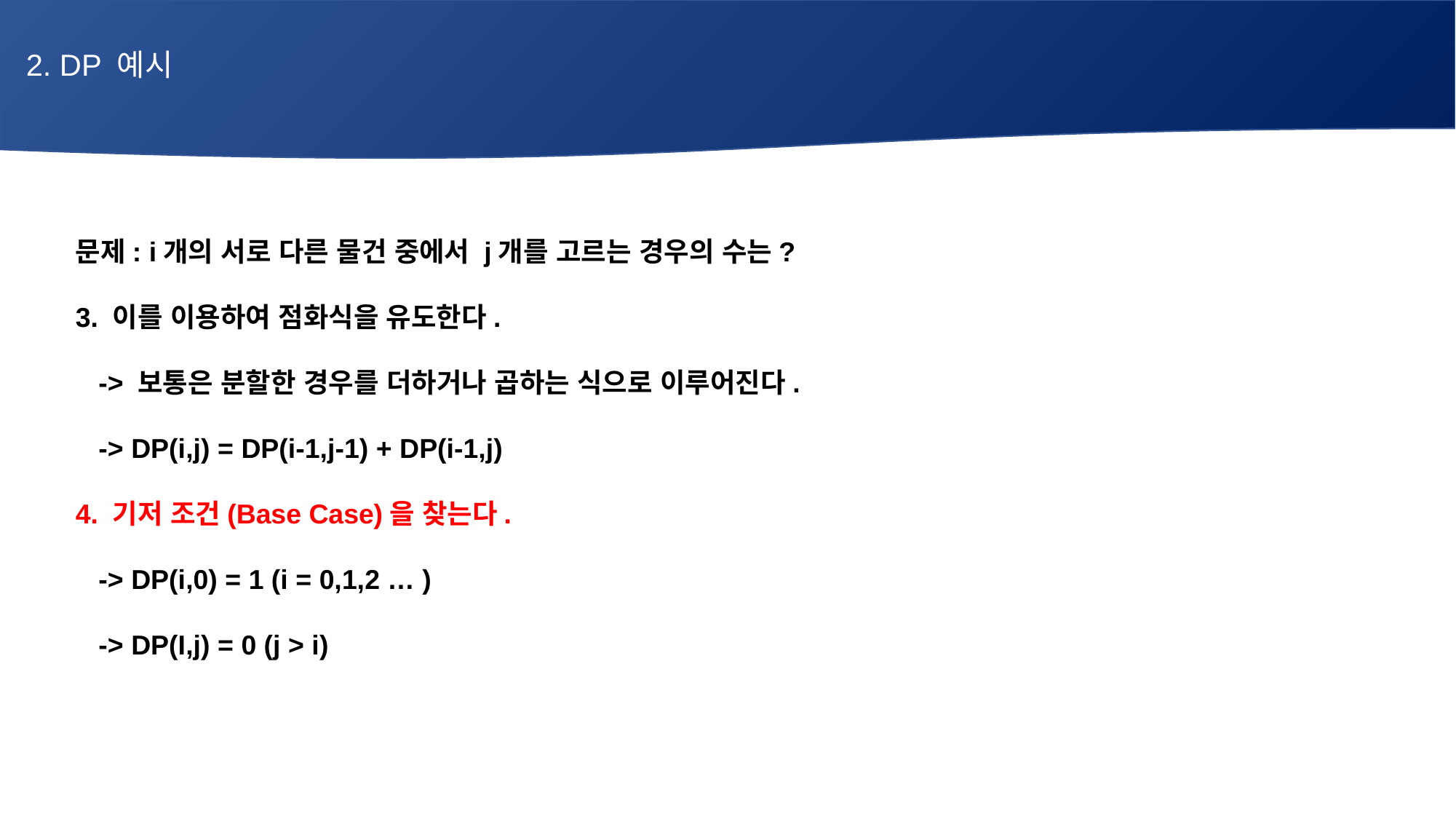

2. DP 예시
# 매주 1 과제 LV2
문제: i개의 서로 다른 물건 중에서 j개를 고르는 경우의 수는?

3. 이를 이용하여 점화식을 유도한다.

   -> 보통은 분할한 경우를 더하거나 곱하는 식으로 이루어진다.

   -> DP(i,j) = DP(i-1,j-1) + DP(i-1,j)

4. 기저 조건(Base Case)을 찾는다.

   -> DP(i,0) = 1 (i = 0,1,2 … )

   -> DP(I,j) = 0 (j > i)